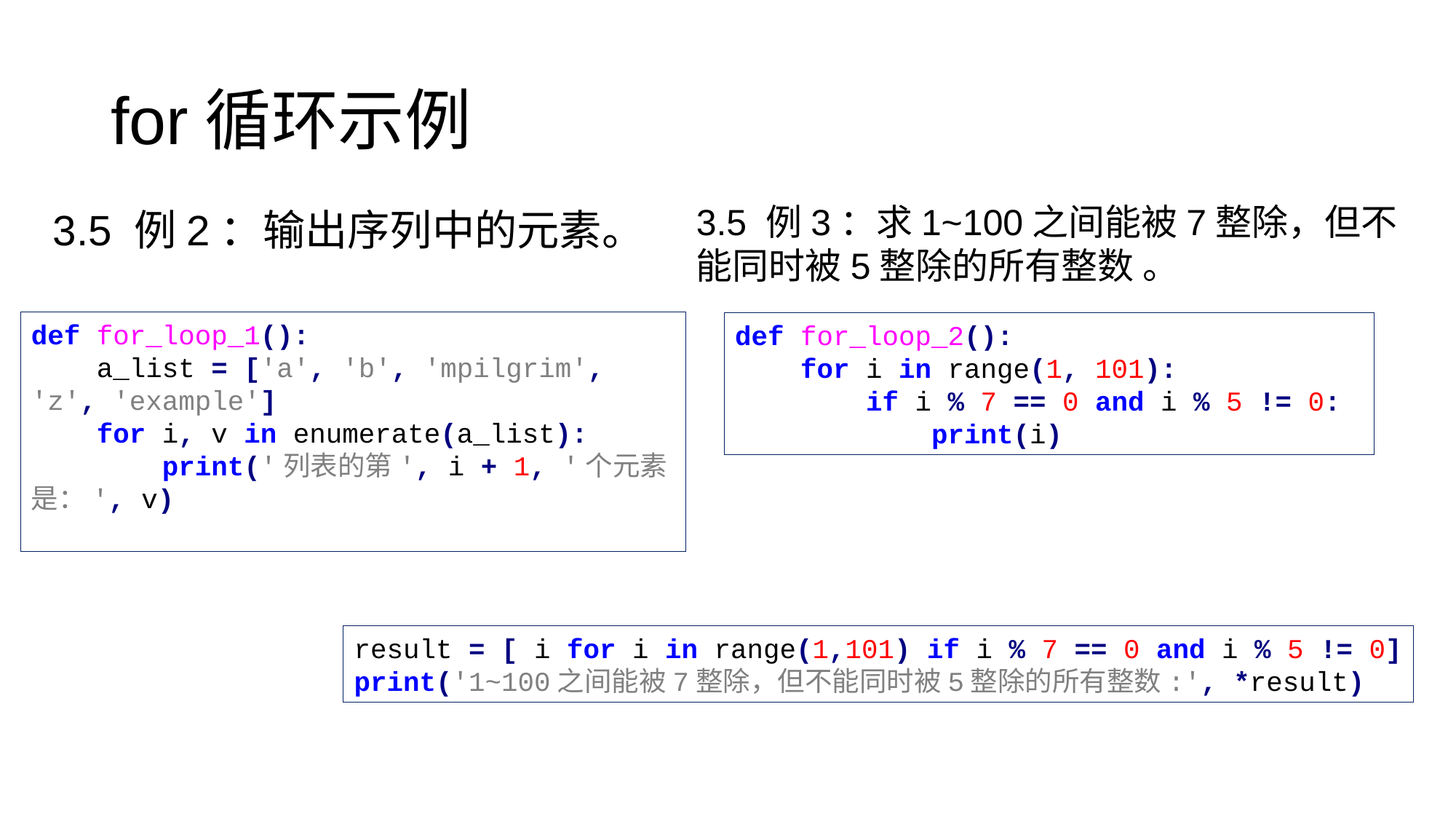

# for循环示例
3.5 例3：求1~100之间能被7整除，但不能同时被5整除的所有整数 。
3.5 例2：输出序列中的元素。

def for_loop_1():
    a_list = ['a', 'b', 'mpilgrim', 'z', 'example']
    for i, v in enumerate(a_list):
        print('列表的第', i + 1, '个元素是：', v)

def for_loop_2():
    for i in range(1, 101):
        if i % 7 == 0 and i % 5 != 0:
            print(i)
result = [ i for i in range(1,101) if i % 7 == 0 and i % 5 != 0]
print('1~100之间能被7整除，但不能同时被5整除的所有整数:', *result)